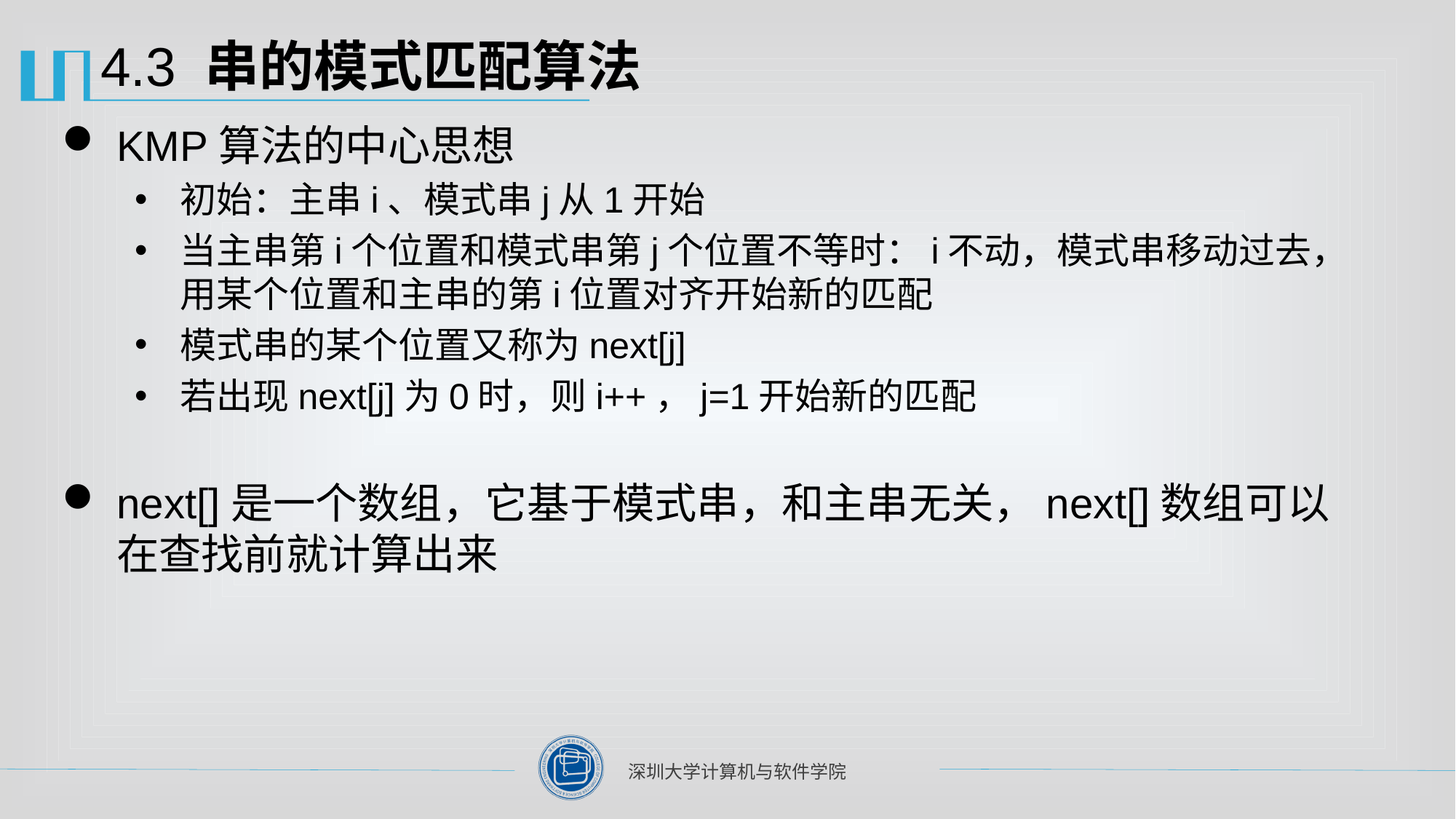

# 4.3 串的模式匹配算法
KMP算法的中心思想
初始：主串i、模式串j从1开始
当主串第i个位置和模式串第j个位置不等时：i不动，模式串移动过去，用某个位置和主串的第i位置对齐开始新的匹配
模式串的某个位置又称为next[j]
若出现next[j]为0时，则i++，j=1开始新的匹配

next[]是一个数组，它基于模式串，和主串无关，next[]数组可以在查找前就计算出来

21